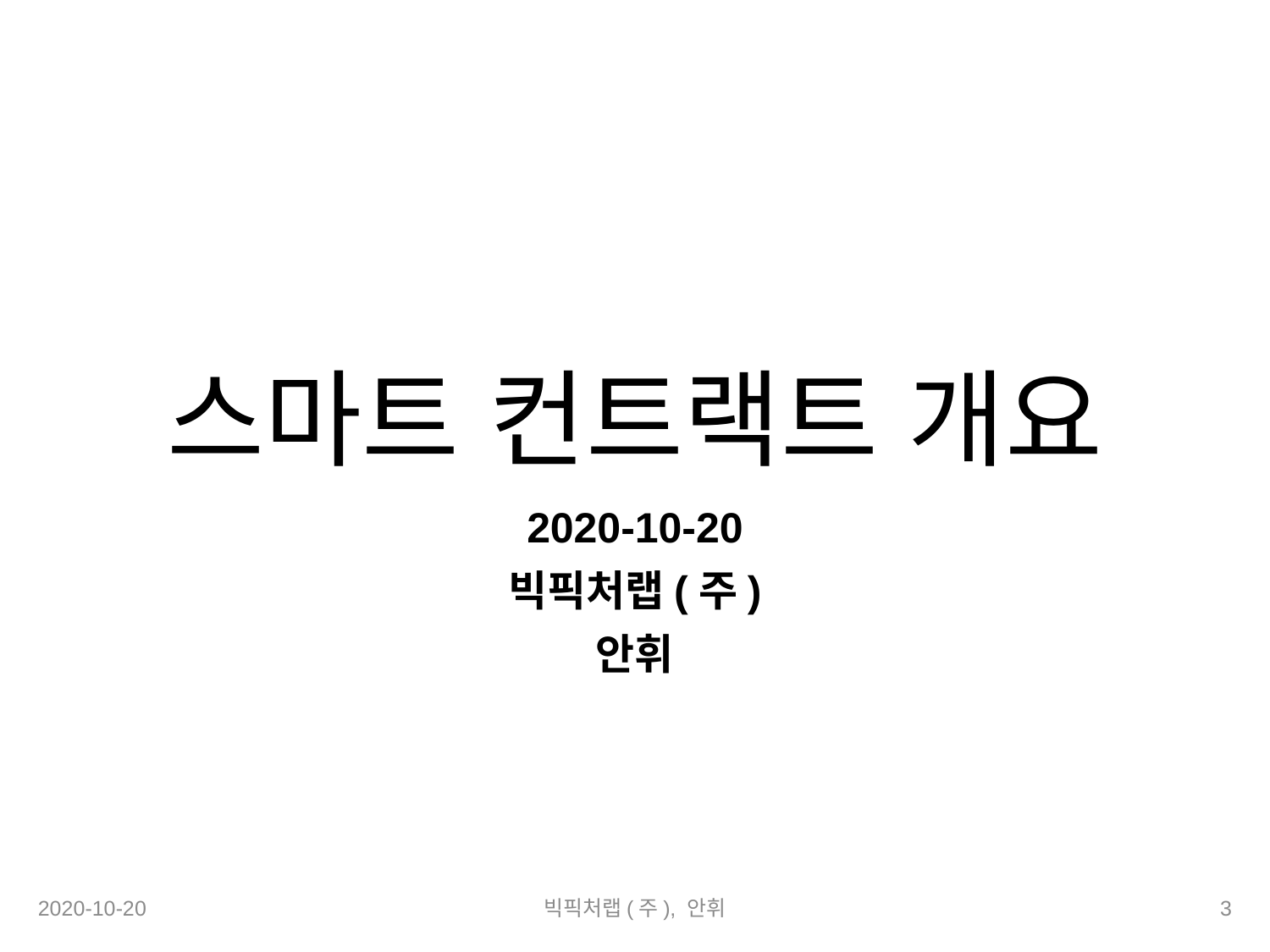

# 스마트 컨트랙트 개요
2020-10-20
빅픽처랩(주)
안휘
3
2020-10-20
빅픽처랩(주), 안휘